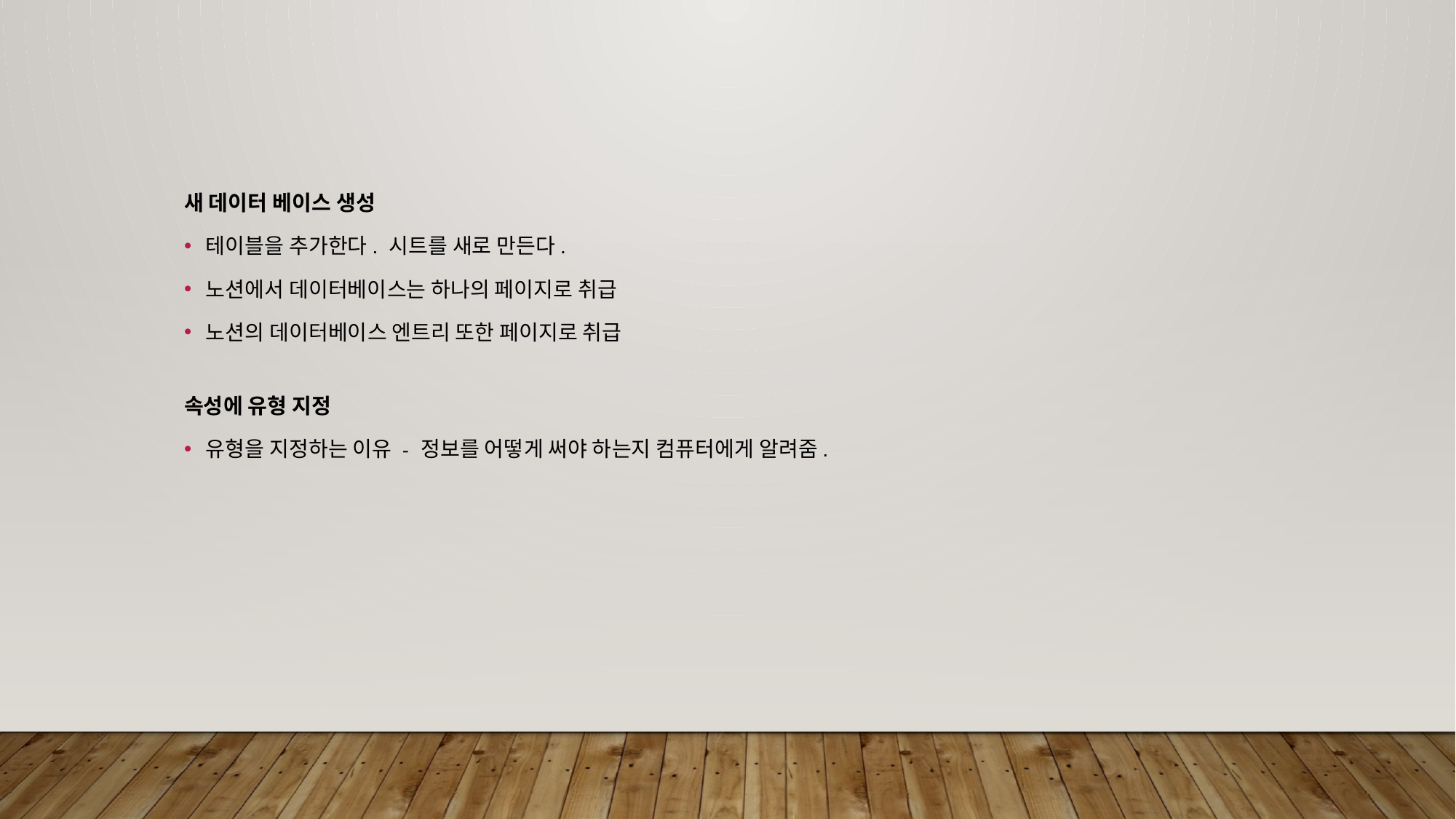

새 데이터 베이스 생성
테이블을 추가한다. 시트를 새로 만든다.
노션에서 데이터베이스는 하나의 페이지로 취급
노션의 데이터베이스 엔트리 또한 페이지로 취급
속성에 유형 지정
유형을 지정하는 이유 - 정보를 어떻게 써야 하는지 컴퓨터에게 알려줌.